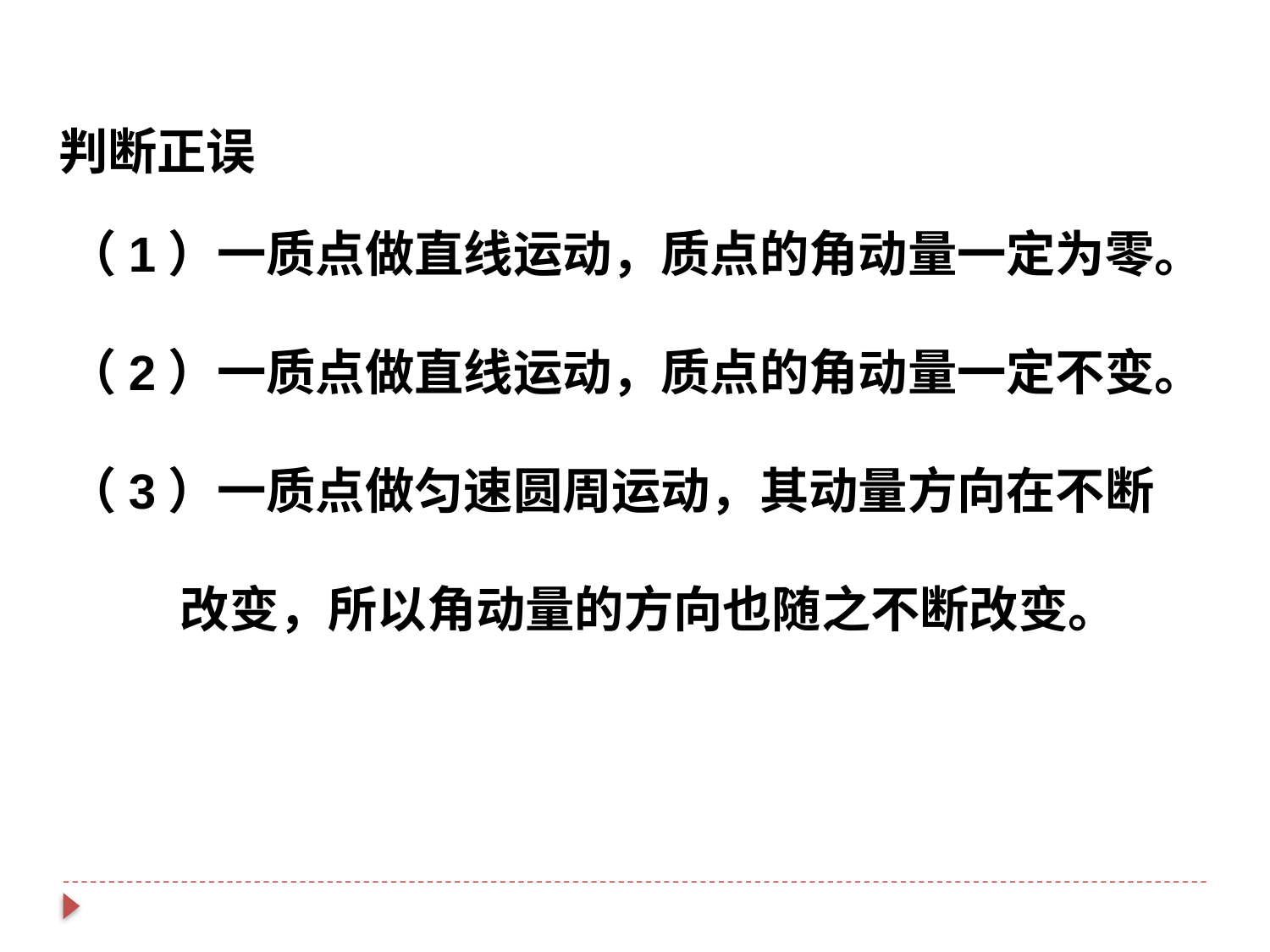

判断正误
（1）一质点做直线运动，质点的角动量一定为零。

（2）一质点做直线运动，质点的角动量一定不变。

（3）一质点做匀速圆周运动，其动量方向在不断

         改变，所以角动量的方向也随之不断改变。